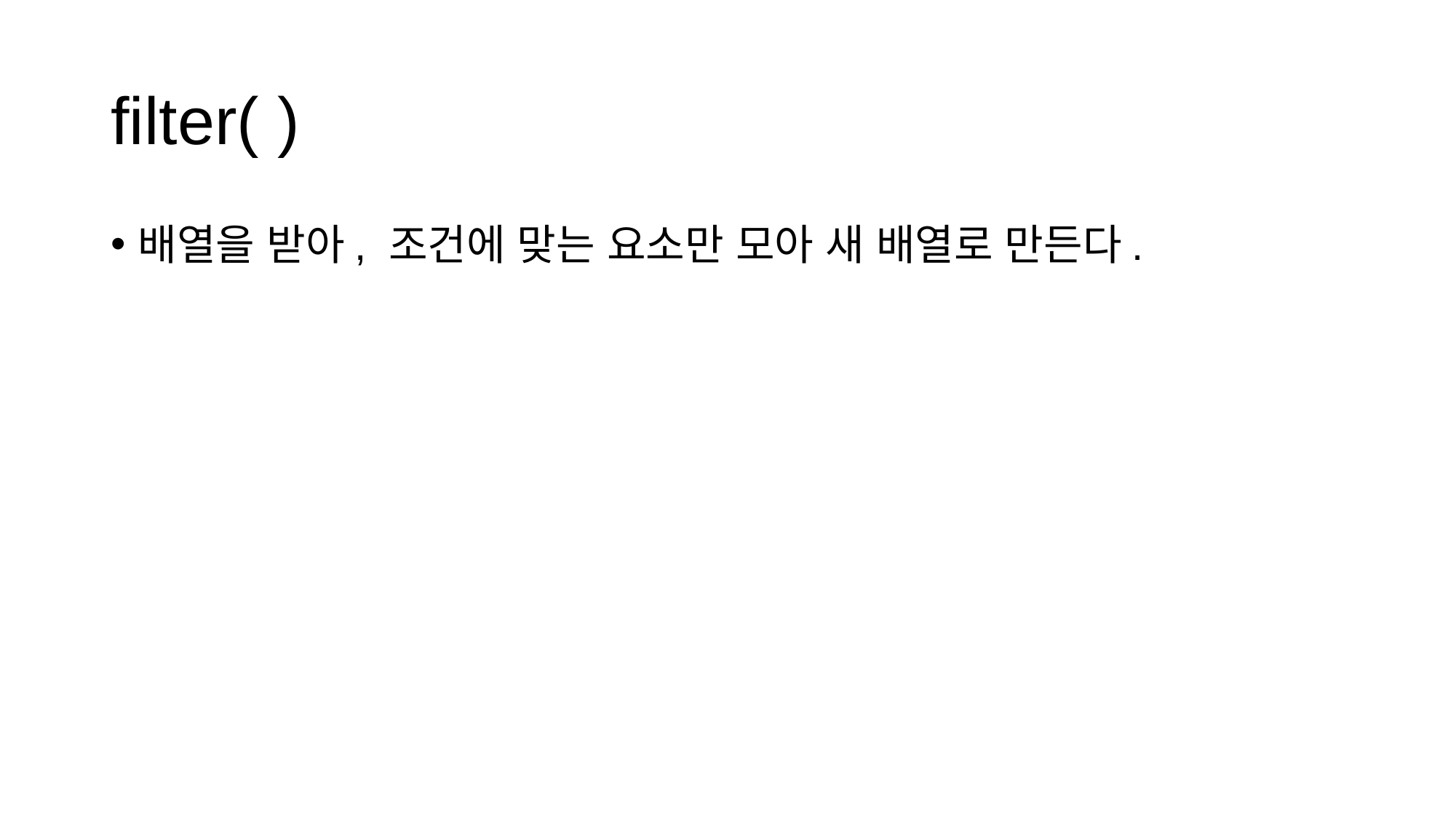

# filter( )
배열을 받아, 조건에 맞는 요소만 모아 새 배열로 만든다.